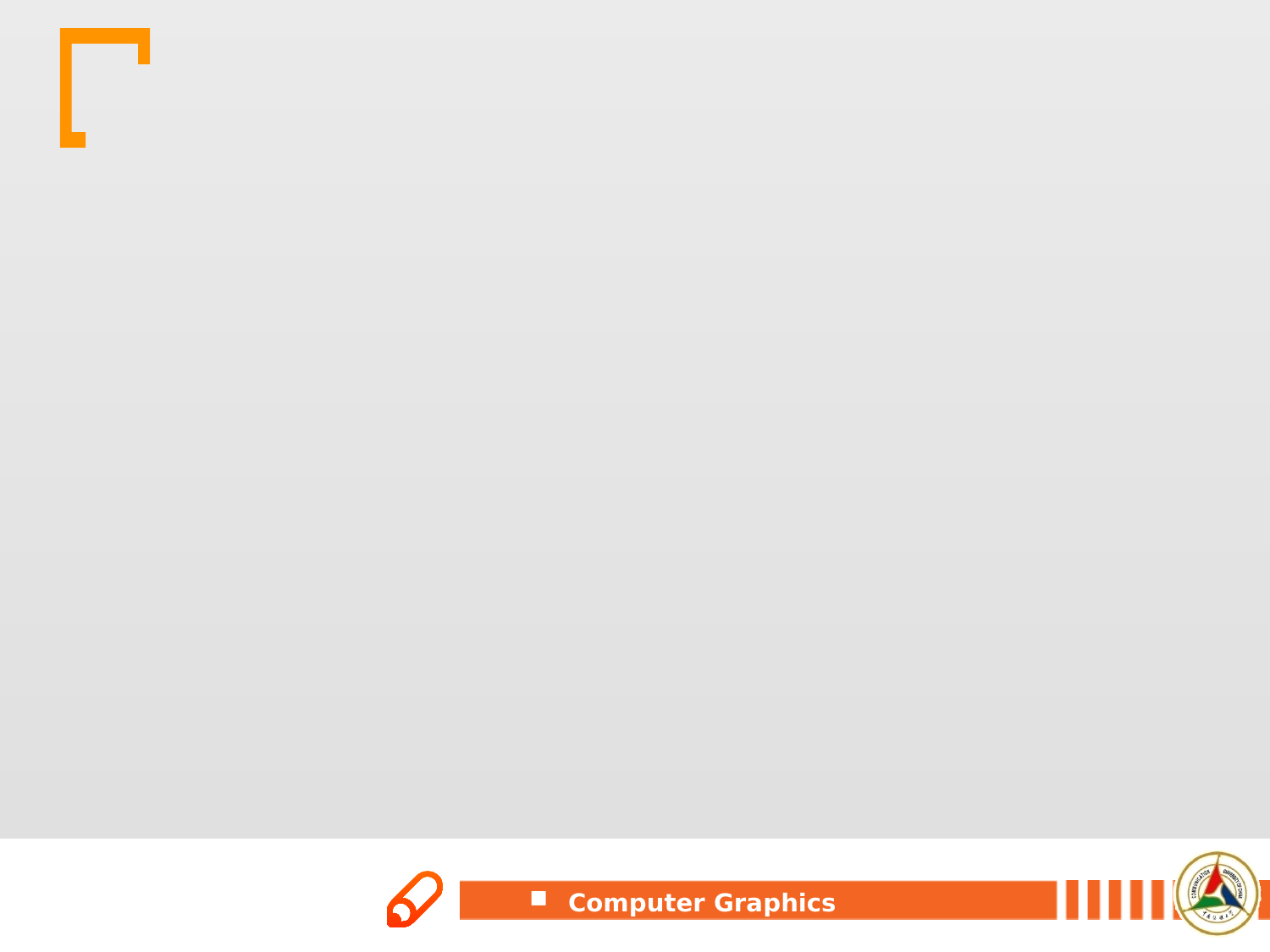

#
运动捕捉技术是一种新的动画制作方法，是通过分析人体运动序列图像来提取人体关节点的三维坐标，从而得到人体的运动参数，因此能够获得完全真实的人体动画。
为了提高数据的精度和稳定性，许多商品化的系统采用在人体关节点贴标示物的办法，或者采用特殊的硬件。